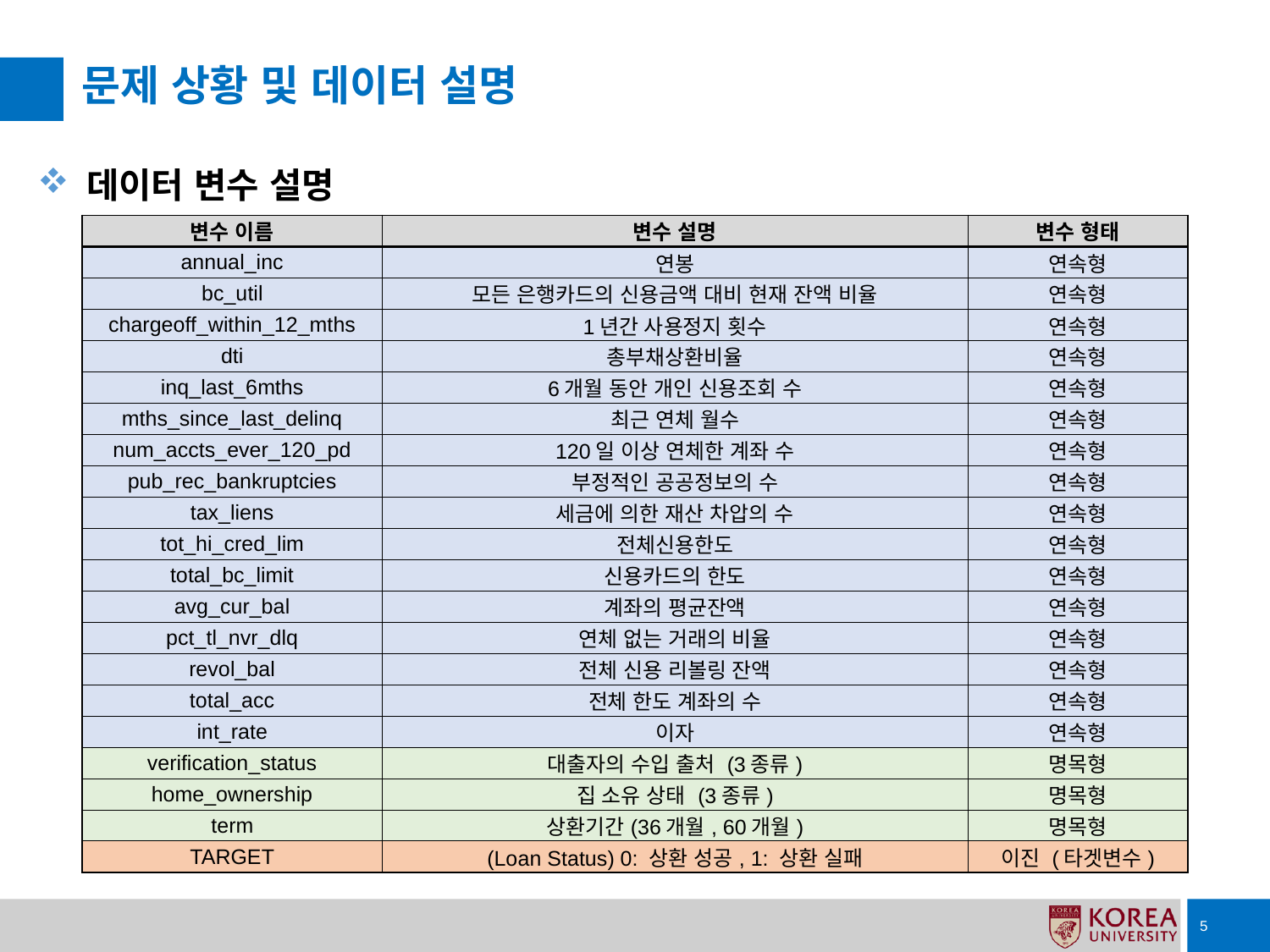

# 문제 상황 및 데이터 설명
 데이터 변수 설명
| 변수 이름 | 변수 설명 | 변수 형태 |
| --- | --- | --- |
| annual\_inc | 연봉 | 연속형 |
| bc\_util | 모든 은행카드의 신용금액 대비 현재 잔액 비율 | 연속형 |
| chargeoff\_within\_12\_mths | 1년간 사용정지 횟수 | 연속형 |
| dti | 총부채상환비율 | 연속형 |
| inq\_last\_6mths | 6개월 동안 개인 신용조회 수 | 연속형 |
| mths\_since\_last\_delinq | 최근 연체 월수 | 연속형 |
| num\_accts\_ever\_120\_pd | 120일 이상 연체한 계좌 수 | 연속형 |
| pub\_rec\_bankruptcies | 부정적인 공공정보의 수 | 연속형 |
| tax\_liens | 세금에 의한 재산 차압의 수 | 연속형 |
| tot\_hi\_cred\_lim | 전체신용한도 | 연속형 |
| total\_bc\_limit | 신용카드의 한도 | 연속형 |
| avg\_cur\_bal | 계좌의 평균잔액 | 연속형 |
| pct\_tl\_nvr\_dlq | 연체 없는 거래의 비율 | 연속형 |
| revol\_bal | 전체 신용 리볼링 잔액 | 연속형 |
| total\_acc | 전체 한도 계좌의 수 | 연속형 |
| int\_rate | 이자 | 연속형 |
| verification\_status | 대출자의 수입 출처 (3종류) | 명목형 |
| home\_ownership | 집 소유 상태 (3종류) | 명목형 |
| term | 상환기간(36개월, 60개월) | 명목형 |
| TARGET | (Loan Status) 0: 상환 성공, 1: 상환 실패 | 이진 (타겟변수) |